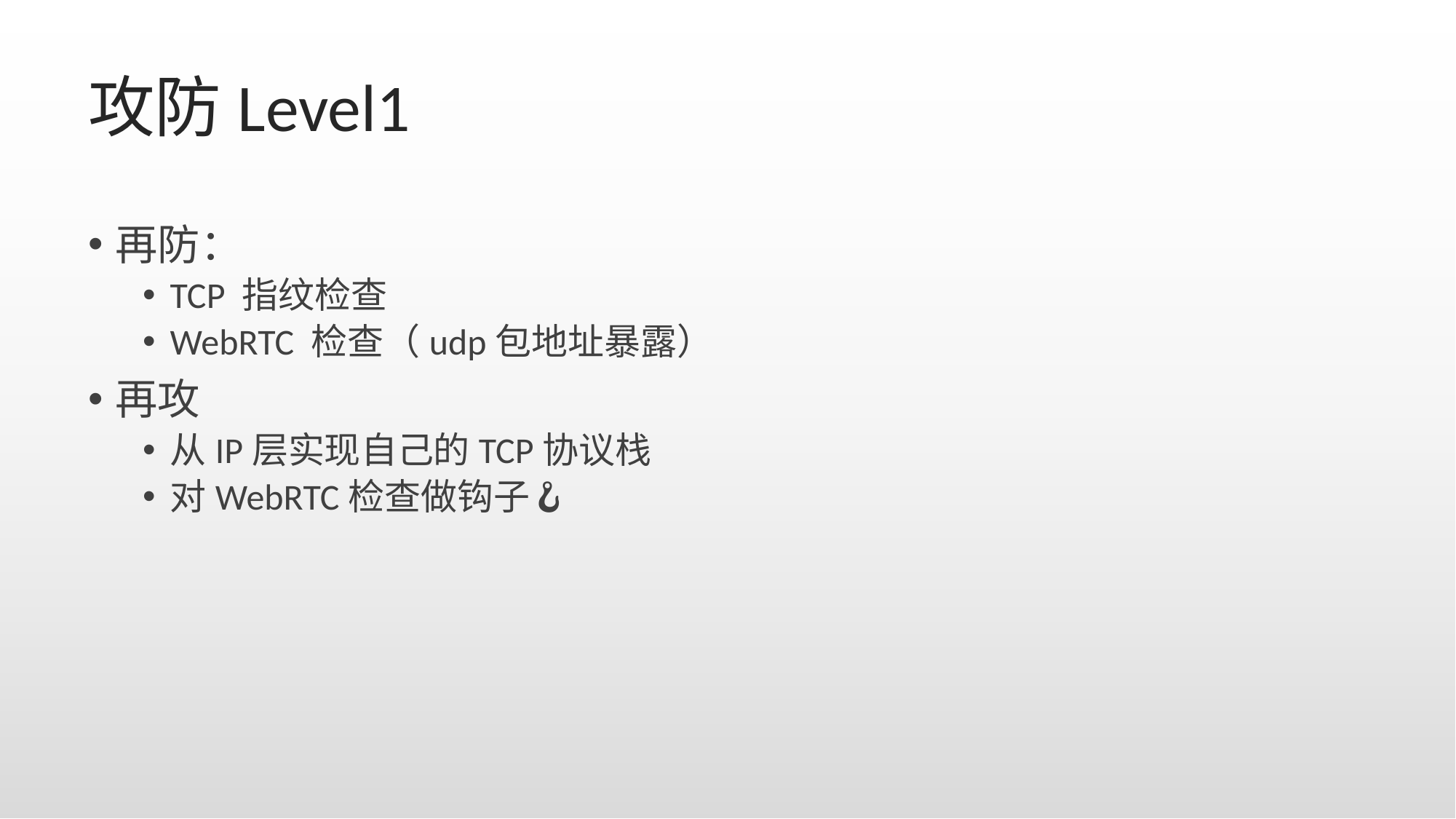

# 攻防Level1
再防：
TCP 指纹检查
WebRTC 检查（udp包地址暴露）
再攻
从IP层实现自己的TCP协议栈
对WebRTC检查做钩子🪝